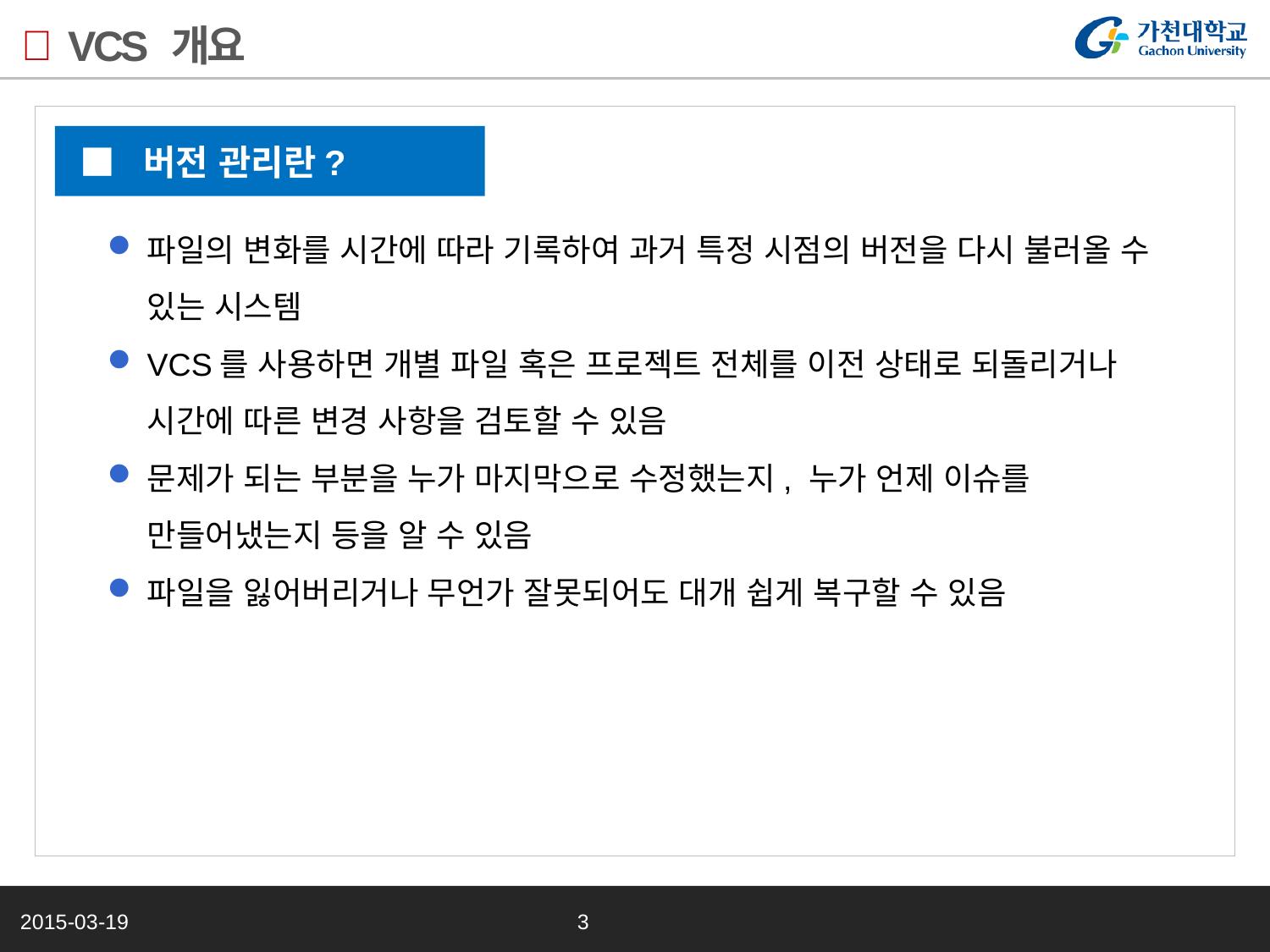

# VCS 개요

■  버전 관리란?
파일의 변화를 시간에 따라 기록하여 과거 특정 시점의 버전을 다시 불러올 수 있는 시스템
VCS를 사용하면 개별 파일 혹은 프로젝트 전체를 이전 상태로 되돌리거나 시간에 따른 변경 사항을 검토할 수 있음
문제가 되는 부분을 누가 마지막으로 수정했는지, 누가 언제 이슈를 만들어냈는지 등을 알 수 있음
파일을 잃어버리거나 무언가 잘못되어도 대개 쉽게 복구할 수 있음

2015-03-19
3